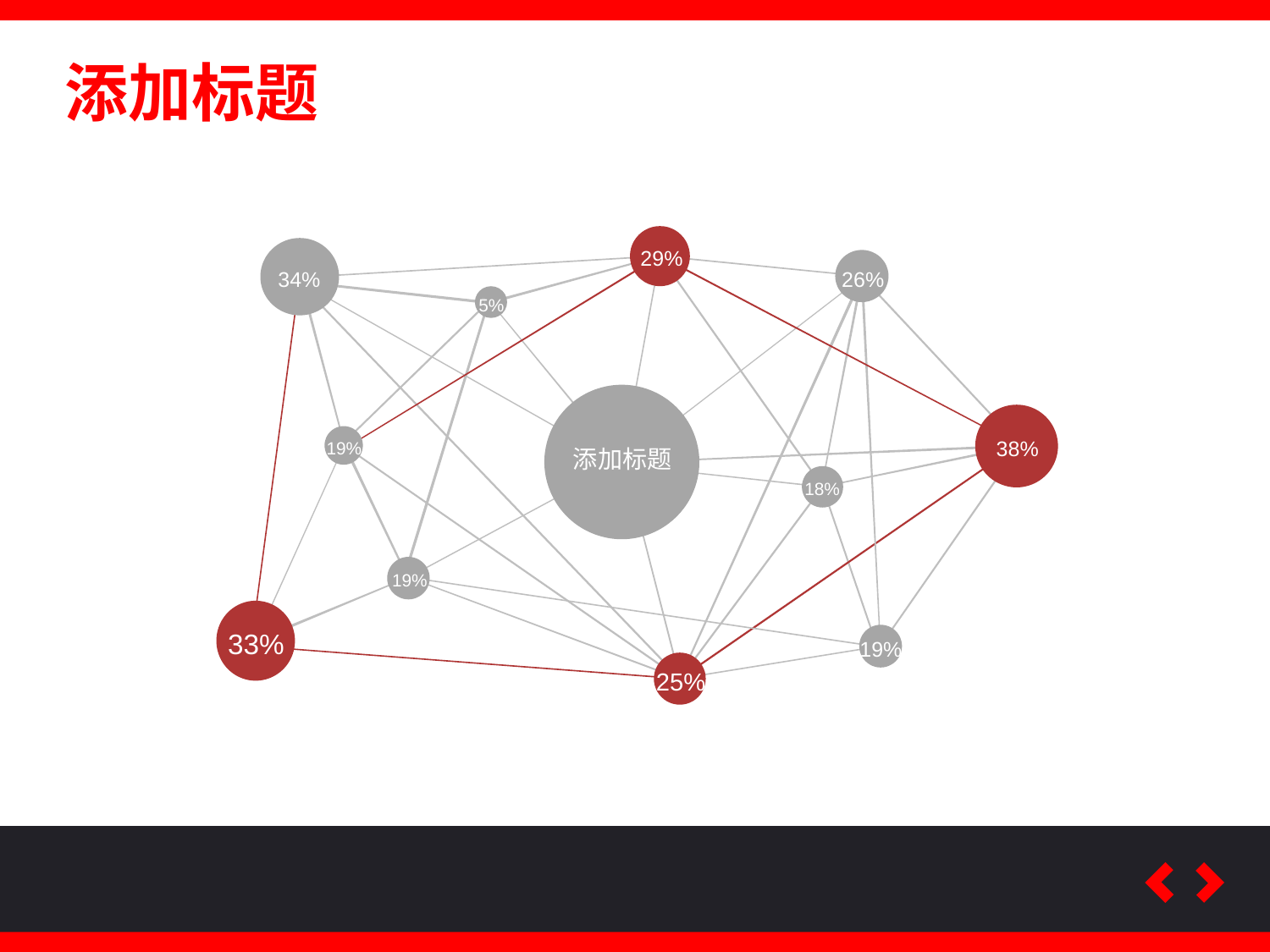

添加标题

26%
34%

5%

18%

19%

19%
29%

38%
19%
添加标题

33%

25%